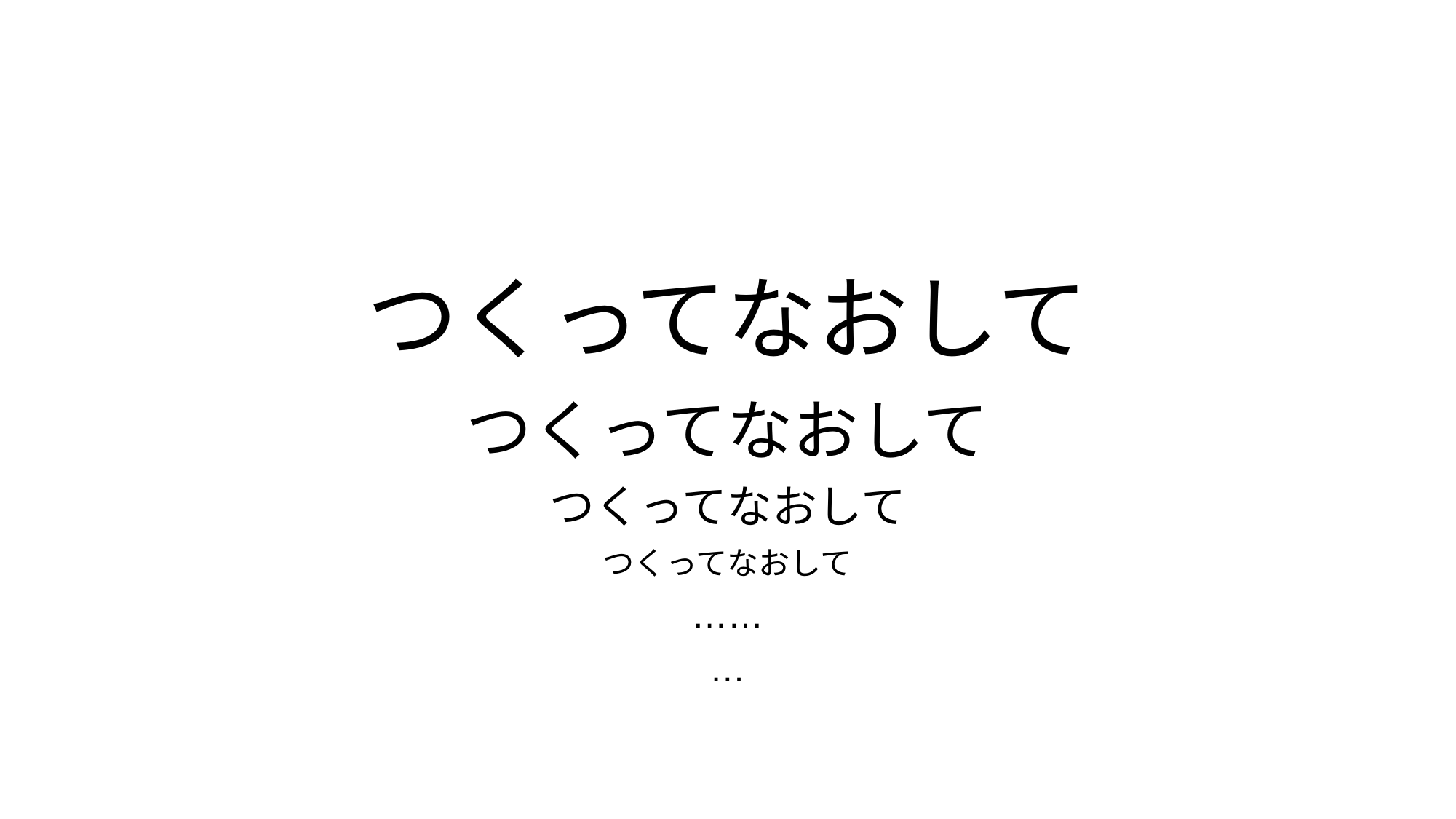

# つくってなおして
つくってなおして
つくってなおして
つくってなおして
……
…